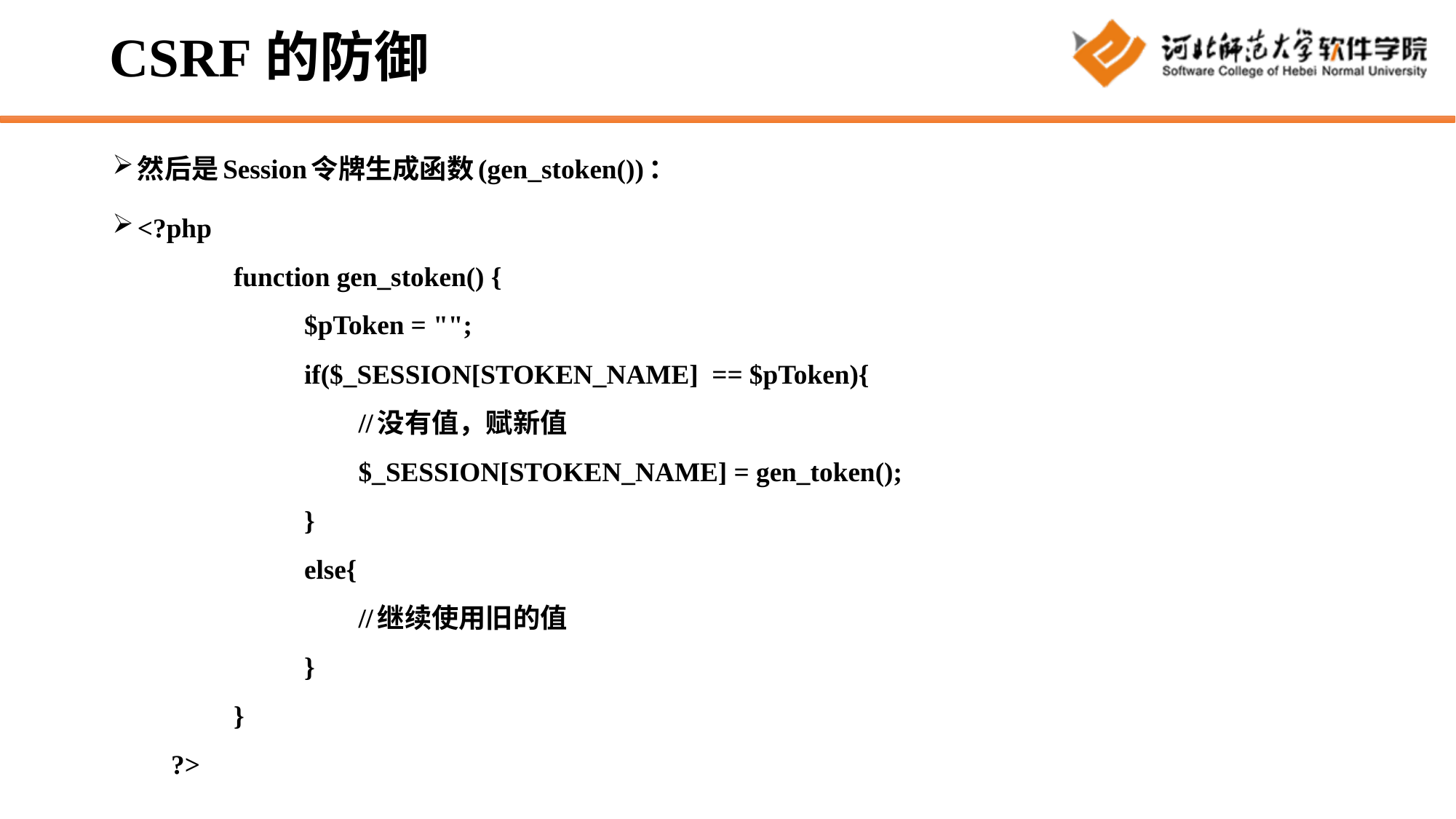

# CSRF的防御
然后是Session令牌生成函数(gen_stoken())：
<?php
     　　function gen_stoken() {
　　　　　　$pToken = "";
　　　　　　if($_SESSION[STOKEN_NAME]  == $pToken){
　　　　　　　　//没有值，赋新值
　　　　　　　　$_SESSION[STOKEN_NAME] = gen_token();
　　　　　　}    
　　　　　　else{
　　　　　　　　//继续使用旧的值
　　　　　　}
     　　}
     ?>